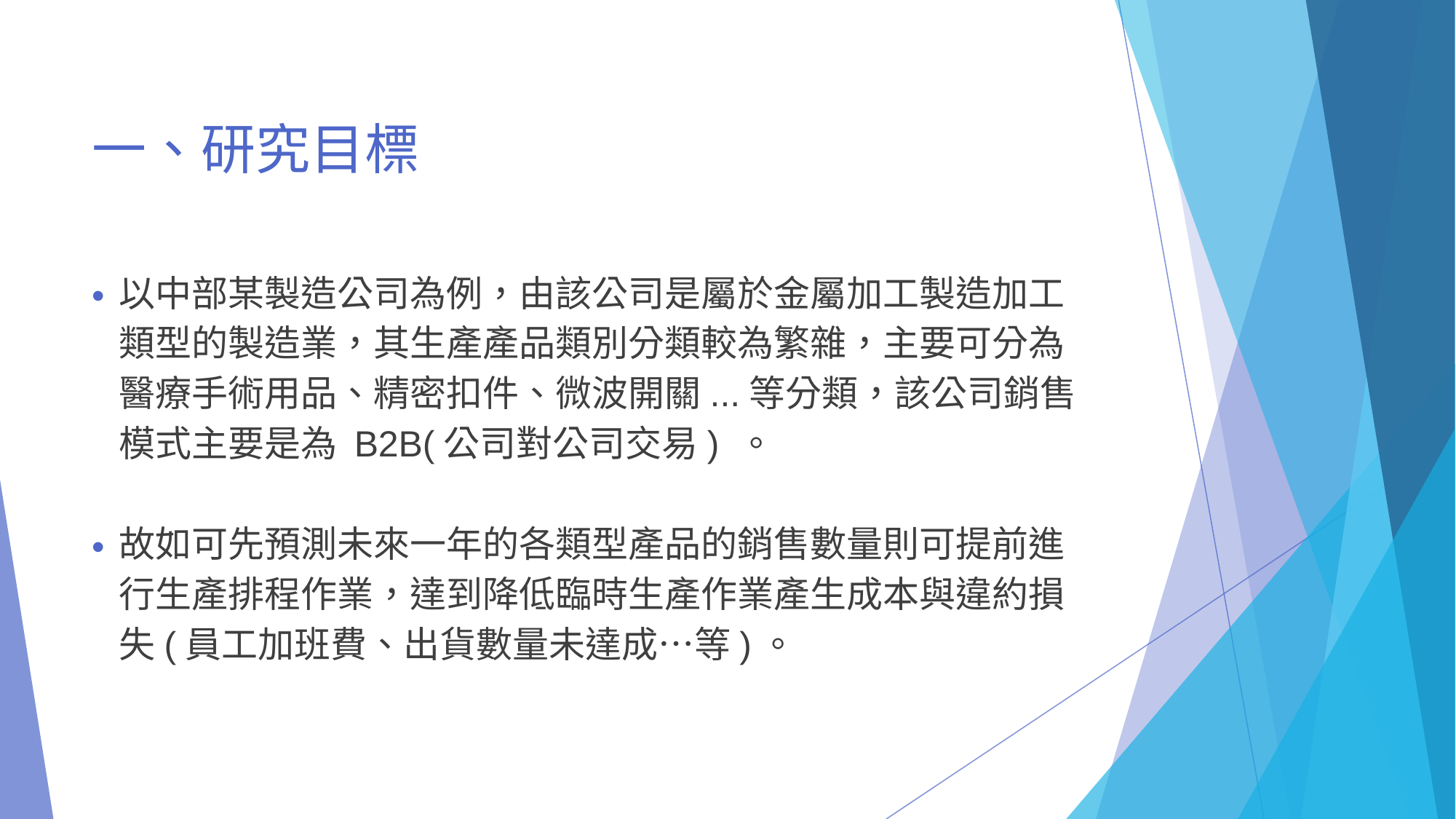

# 一、研究目標
以中部某製造公司為例，由該公司是屬於金屬加工製造加工類型的製造業，其生產產品類別分類較為繁雜，主要可分為醫療手術用品、精密扣件、微波開關...等分類，該公司銷售模式主要是為 B2B(公司對公司交易) 。

故如可先預測未來一年的各類型產品的銷售數量則可提前進行生產排程作業，達到降低臨時生產作業產生成本與違約損失(員工加班費、出貨數量未達成…等)。